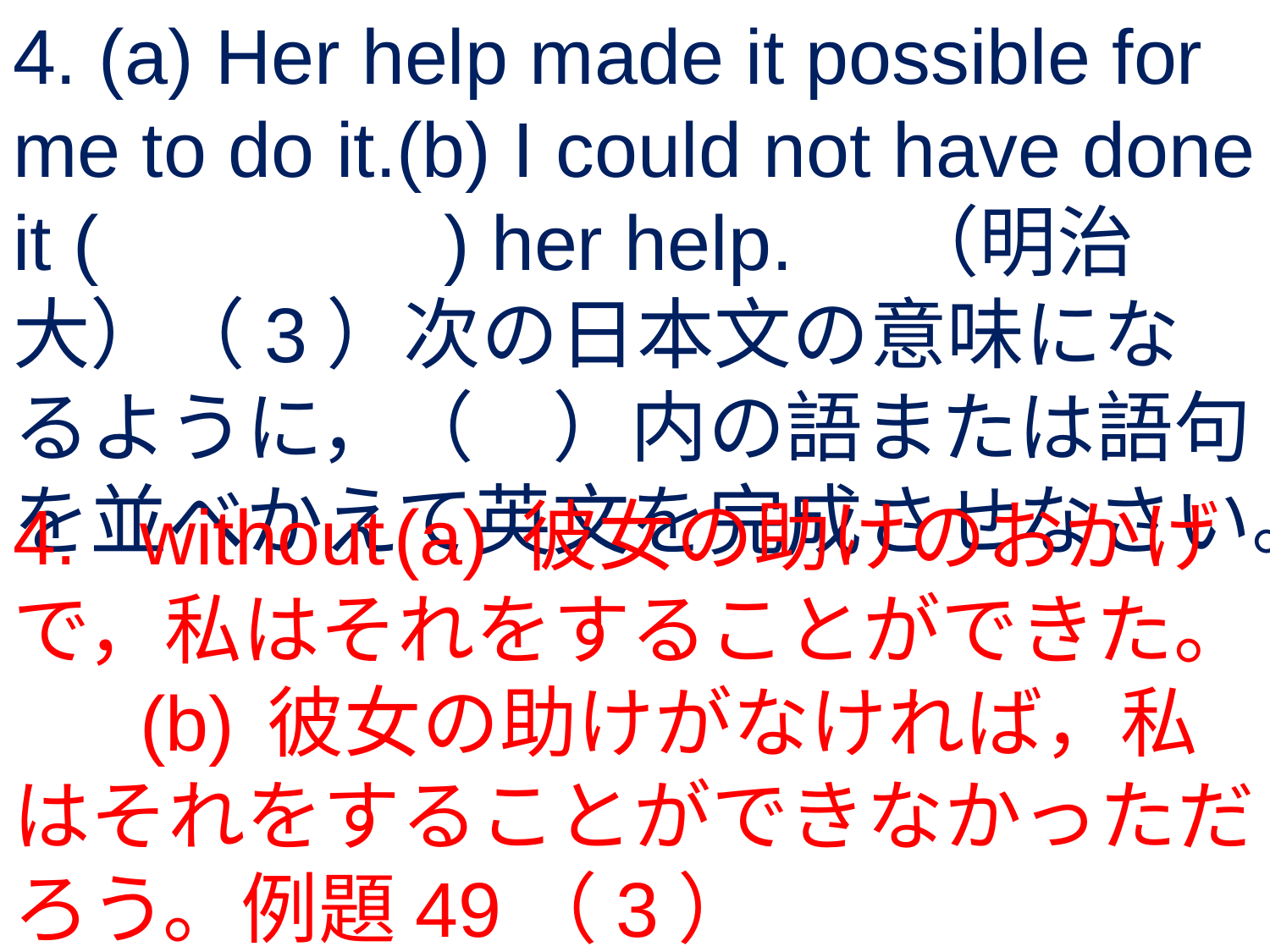

# 4. (a) Her help made it possible for me to do it.(b) I could not have done it (                ) her help.	（明治大）（3）次の日本文の意味になるように，（　）内の語または語句を並べかえて英文を完成させなさい。
4.	without	(a)	彼女の助けのおかげで，私はそれをすることができた。	(b)	彼女の助けがなければ，私はそれをすることができなかっただろう。例題49（3）